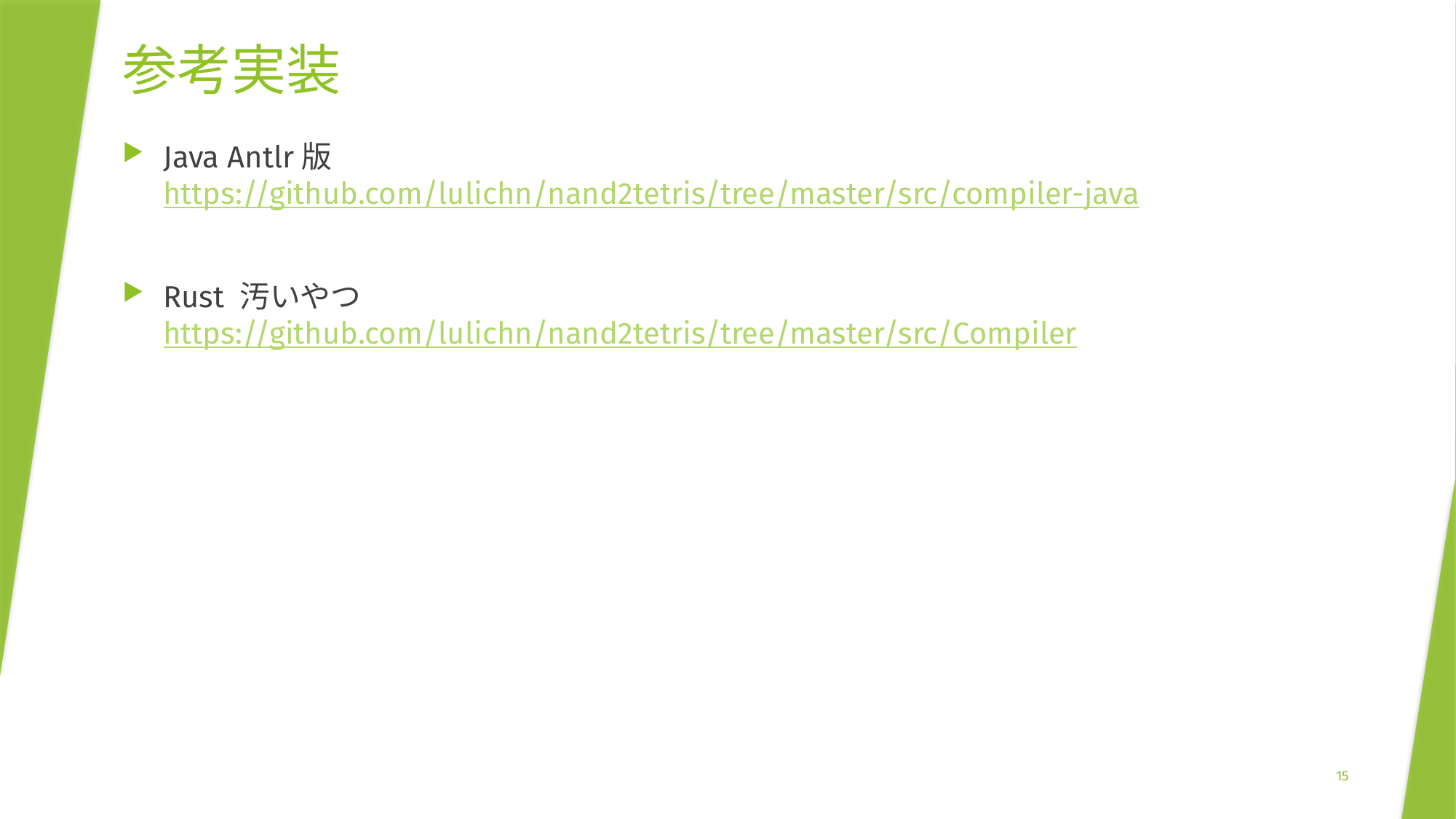

# 参考実装
Java Antlr版
https://github.com/lulichn/nand2tetris/tree/master/src/compiler-java

Rust 汚いやつ
https://github.com/lulichn/nand2tetris/tree/master/src/Compiler

15